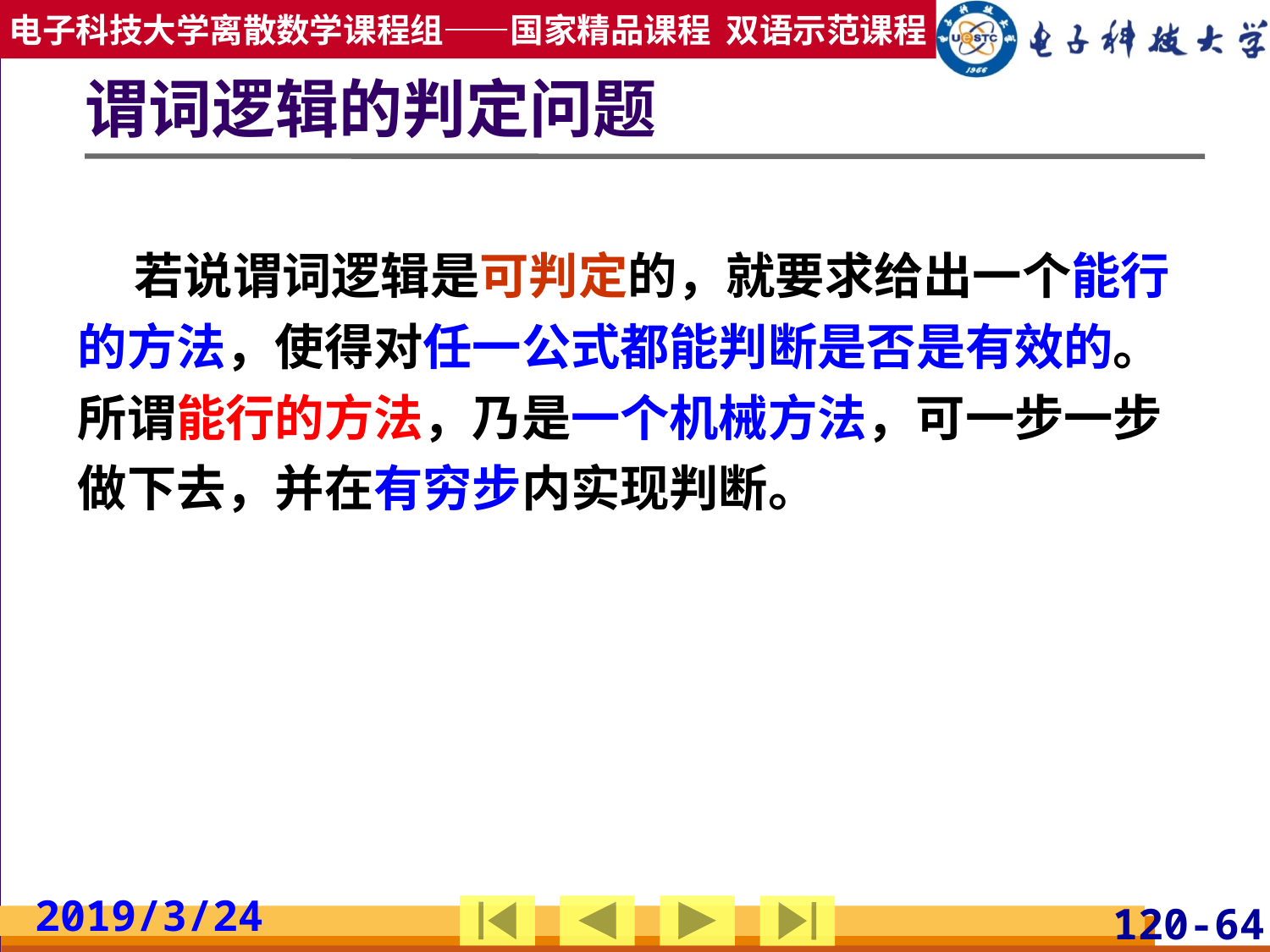

# 谓词逻辑的判定问题
    若说谓词逻辑是可判定的，就要求给出一个能行的方法，使得对任一公式都能判断是否是有效的。所谓能行的方法，乃是一个机械方法，可一步一步做下去，并在有穷步内实现判断。
2019/3/24